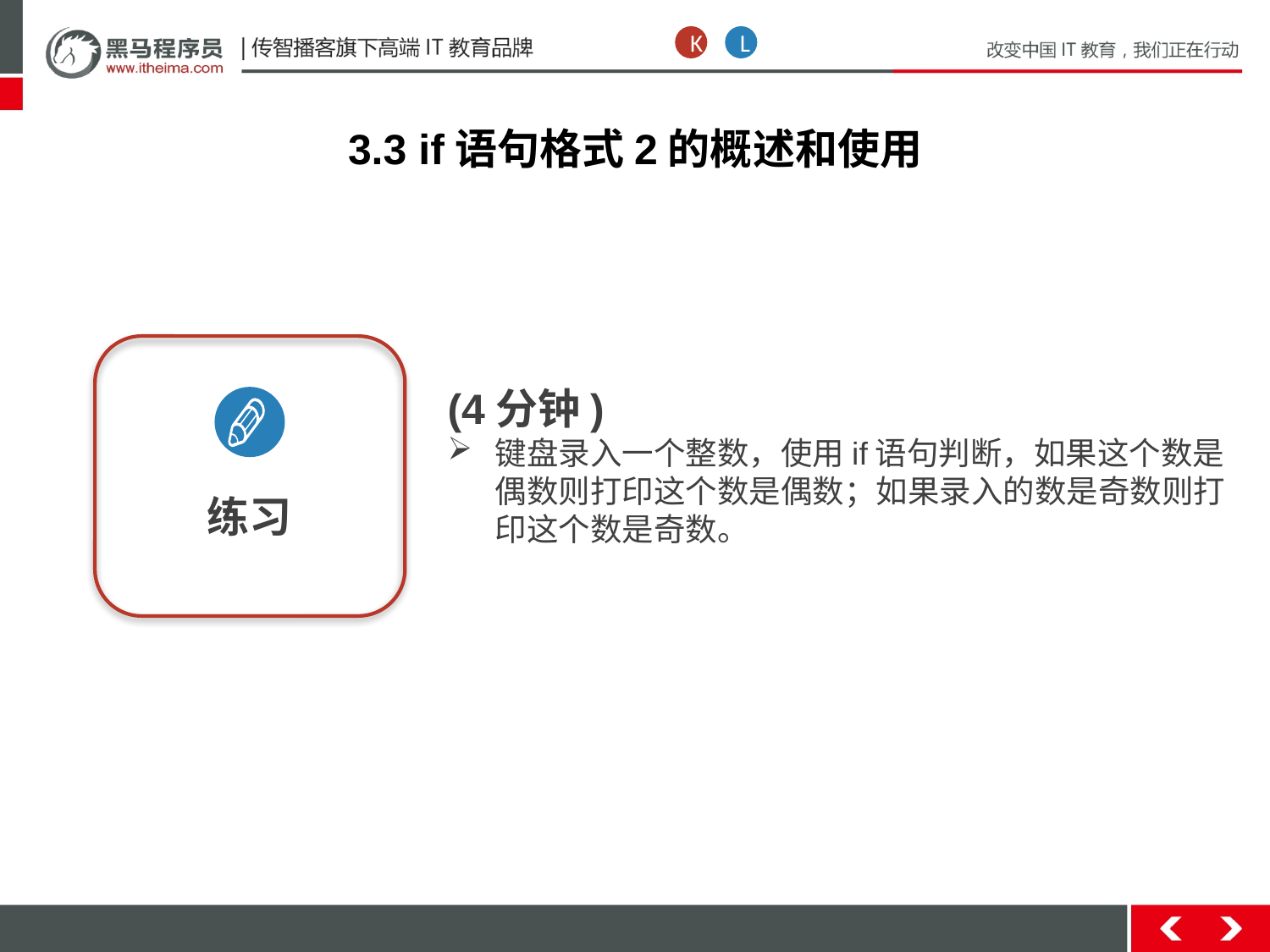

K
L
3.3 if语句格式2的概述和使用

练习
(4分钟)
键盘录入一个整数，使用if语句判断，如果这个数是偶数则打印这个数是偶数；如果录入的数是奇数则打印这个数是奇数。